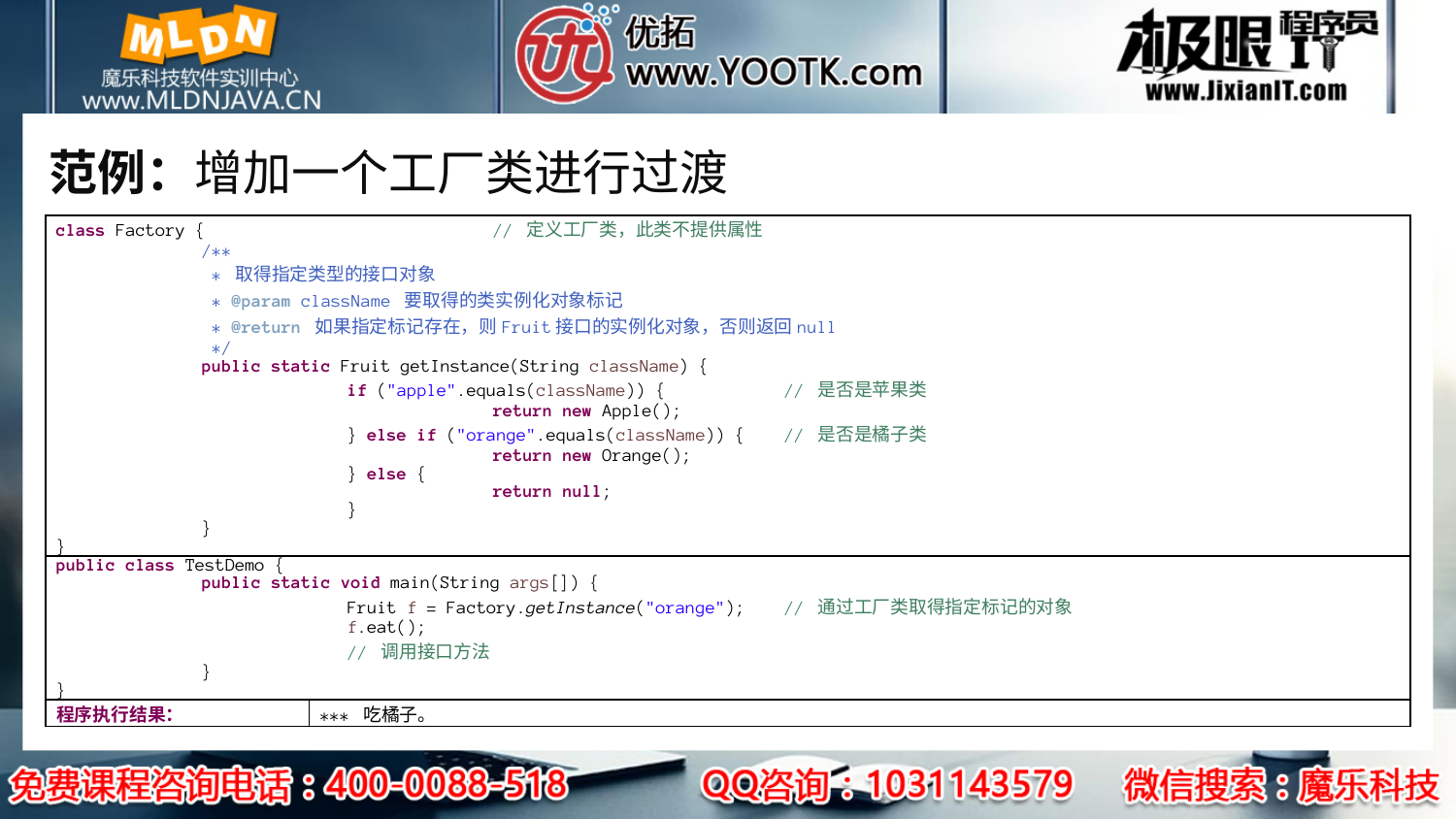

# 范例：增加一个工厂类进行过渡
| class Factory { // 定义工厂类，此类不提供属性 /\*\* \* 取得指定类型的接口对象 \* @param className 要取得的类实例化对象标记 \* @return 如果指定标记存在，则Fruit接口的实例化对象，否则返回null \*/ public static Fruit getInstance(String className) { if ("apple".equals(className)) { // 是否是苹果类 return new Apple(); } else if ("orange".equals(className)) { // 是否是橘子类 return new Orange(); } else { return null; } } } |  |
| --- | --- |
| public class TestDemo { public static void main(String args[]) { Fruit f = Factory.getInstance("orange"); // 通过工厂类取得指定标记的对象 f.eat(); // 调用接口方法 } } |  |
| 程序执行结果： | \*\*\* 吃橘子。 |